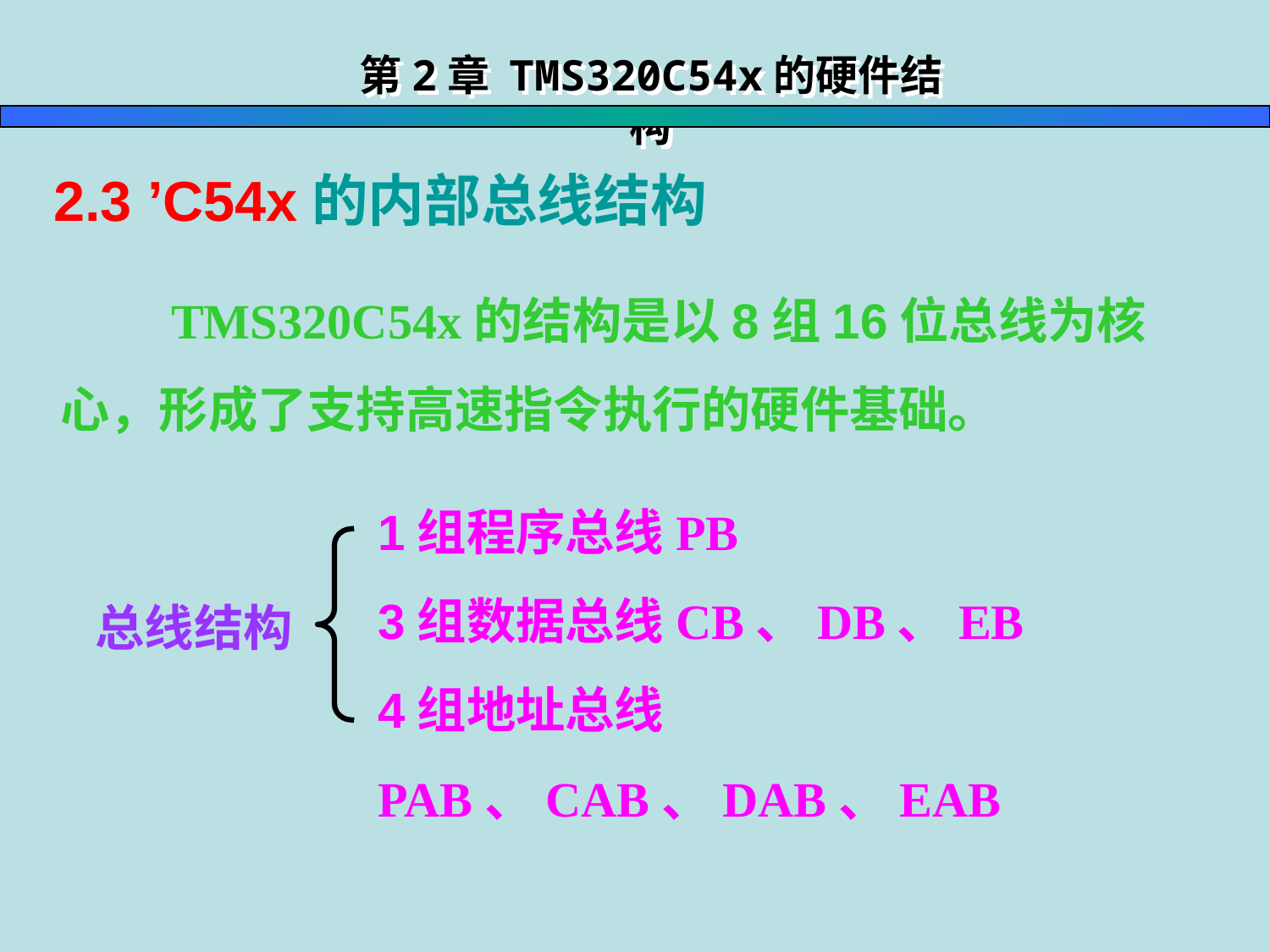

第2章 TMS320C54x的硬件结构

 2.3 ’C54x的内部总线结构
         TMS320C54x的结构是以8组16位总线为核心，形成了支持高速指令执行的硬件基础。
1组程序总线PB
3组数据总线CB、DB、EB
4组地址总线PAB、CAB、DAB、EAB

   总线结构
37